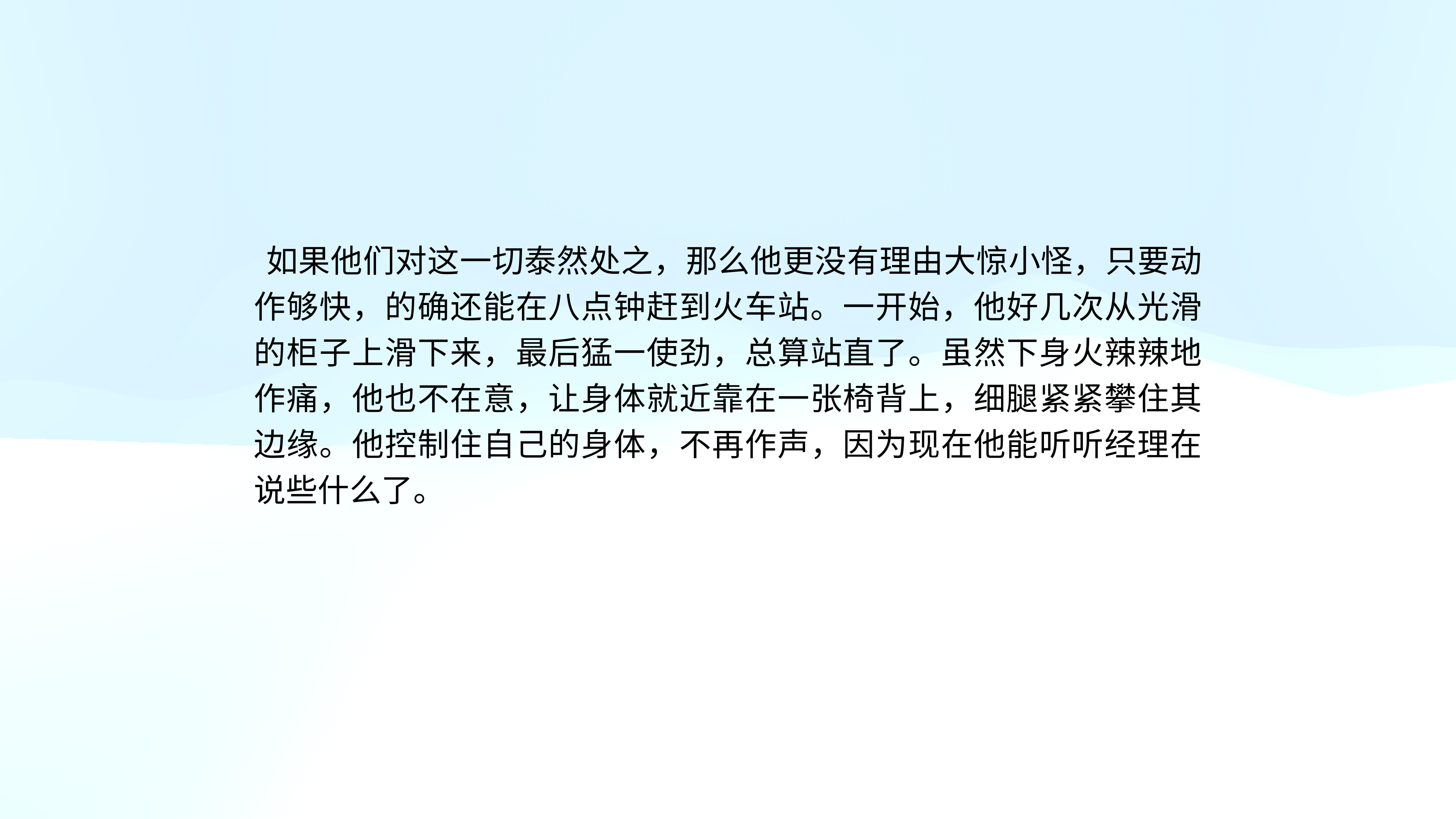

如果他们对这一切泰然处之，那么他更没有理由大惊小怪，只要动作够快，的确还能在八点钟赶到火车站。一开始，他好几次从光滑的柜子上滑下来，最后猛一使劲，总算站直了。虽然下身火辣辣地作痛，他也不在意，让身体就近靠在一张椅背上，细腿紧紧攀住其边缘。他控制住自己的身体，不再作声，因为现在他能听听经理在说些什么了。